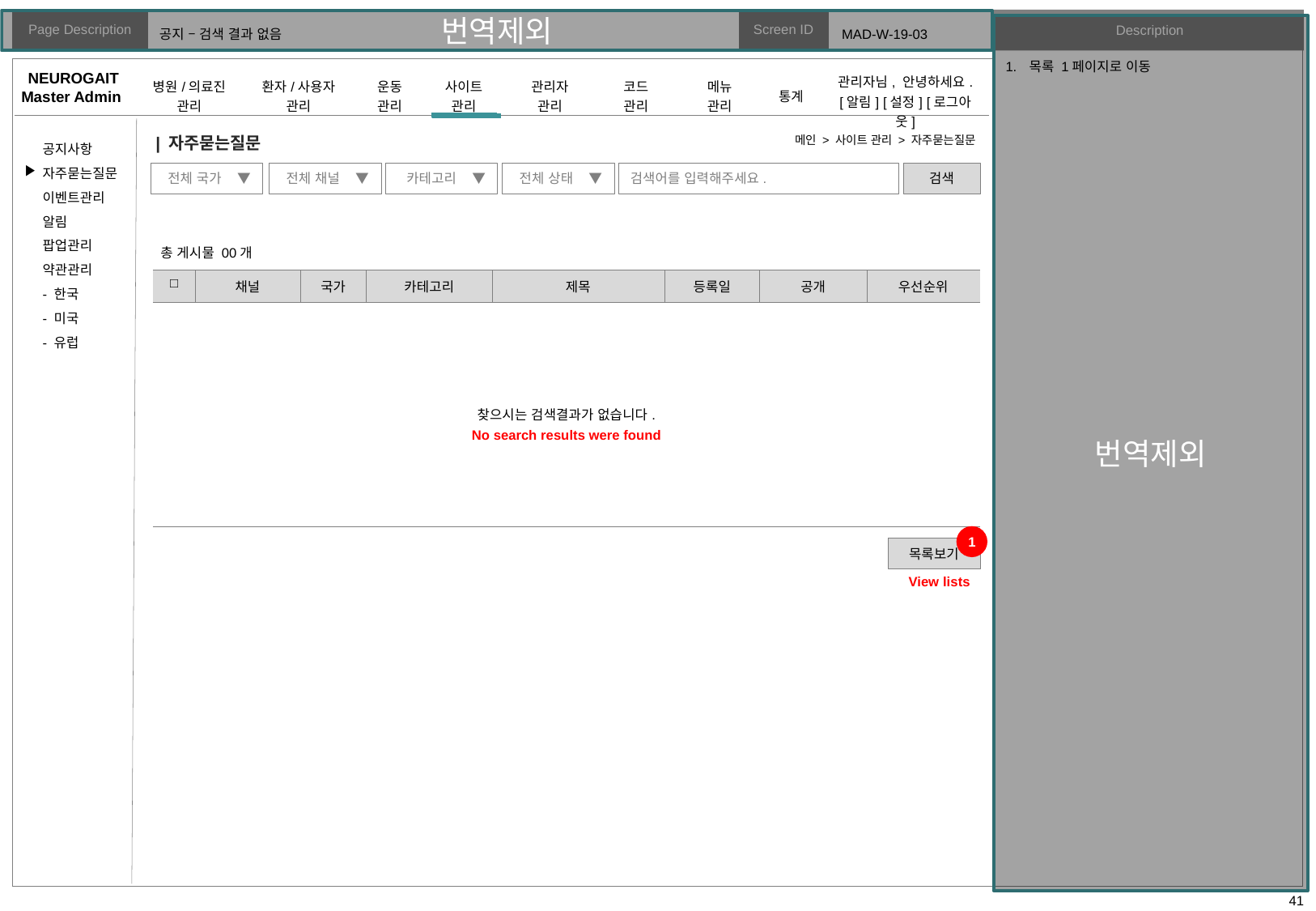

# 공지 – 검색 결과 없음
MAD-W-19-03
목록 1페이지로 이동

| 자주묻는질문
메인 > 사이트 관리 > 자주묻는질문
▶
전체 국가    ▼
전체 채널    ▼
카테고리    ▼
전체 상태    ▼
검색어를 입력해주세요.
검색
총 게시물 00개
| □ | 채널 | 국가 | 카테고리 | 제목 | 등록일 | 공개 | 우선순위 |
| --- | --- | --- | --- | --- | --- | --- | --- |
| 찾으시는 검색결과가 없습니다. |  |  |  |  |  |  |  |
No search results were found
1
목록보기
View lists